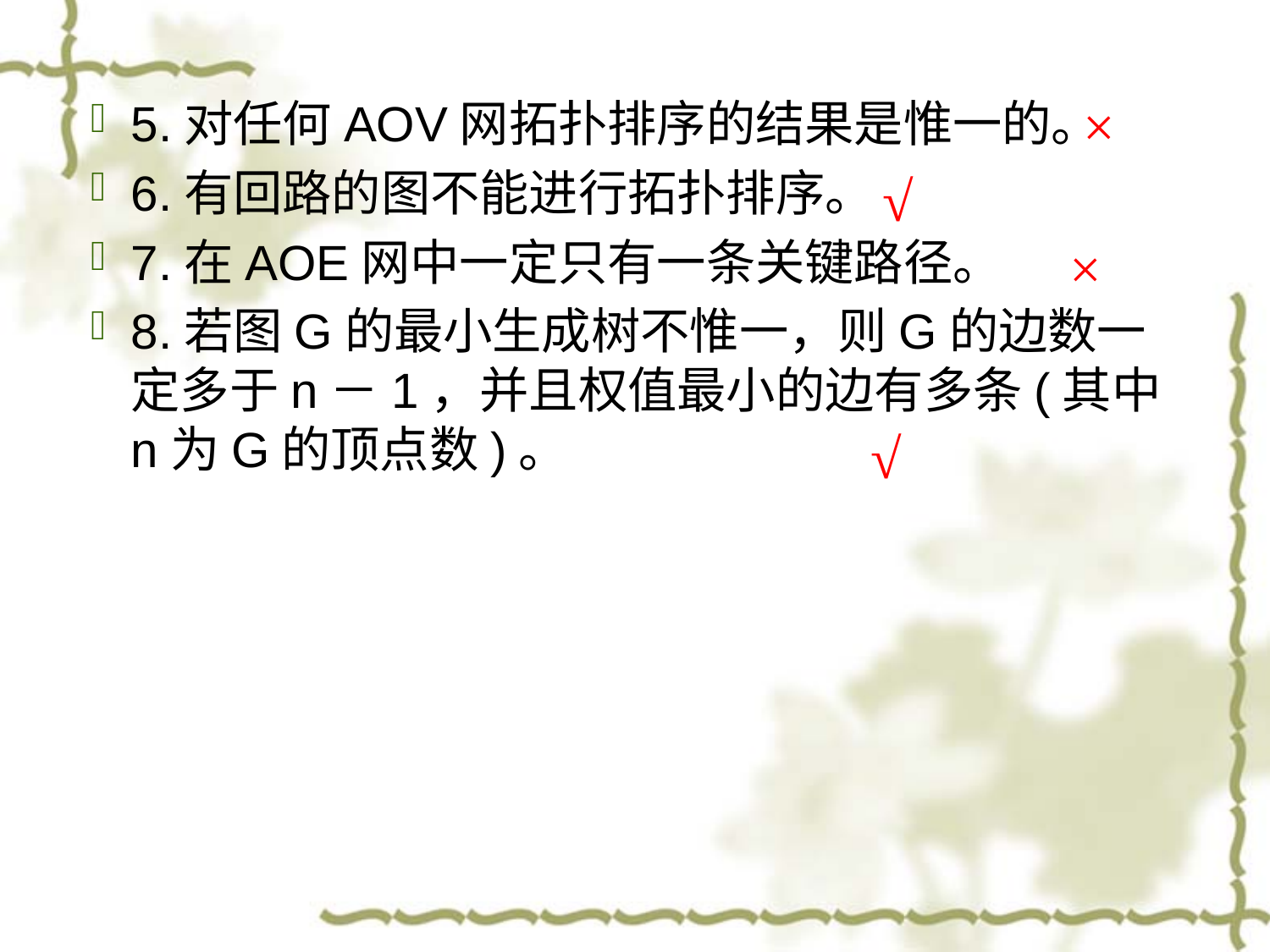

×
5.对任何AOV网拓扑排序的结果是惟一的。
6.有回路的图不能进行拓扑排序。
7.在AOE网中一定只有一条关键路径。
8.若图G的最小生成树不惟一，则G的边数一定多于n－1，并且权值最小的边有多条(其中n为G的顶点数)。
√
×
√